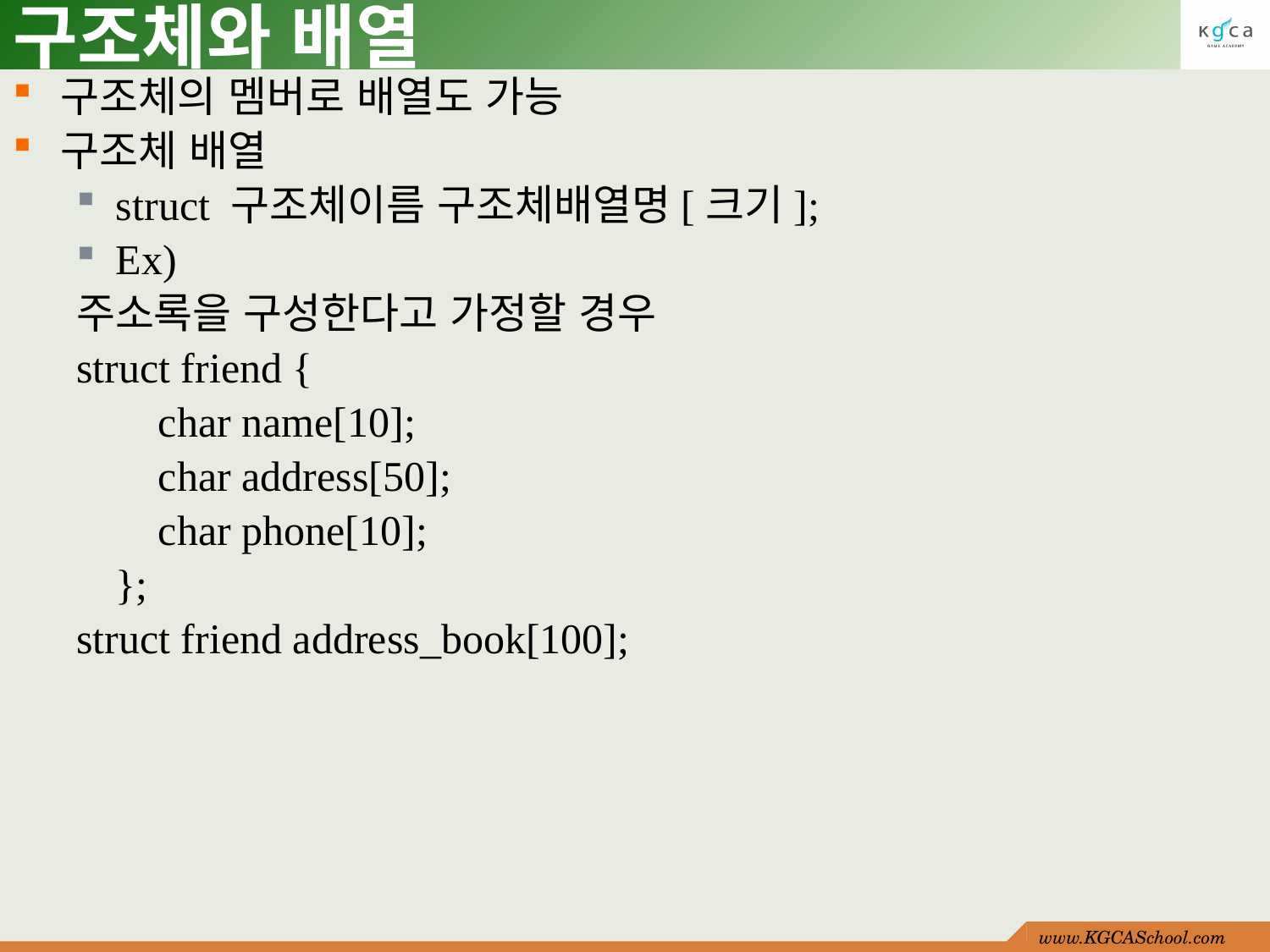

# 구조체와 배열
구조체의 멤버로 배열도 가능
구조체 배열
struct 구조체이름 구조체배열명[크기];
Ex)
주소록을 구성한다고 가정할 경우
struct friend {
    char name[10];
    char address[50];
    char phone[10];
};
struct friend address_book[100];